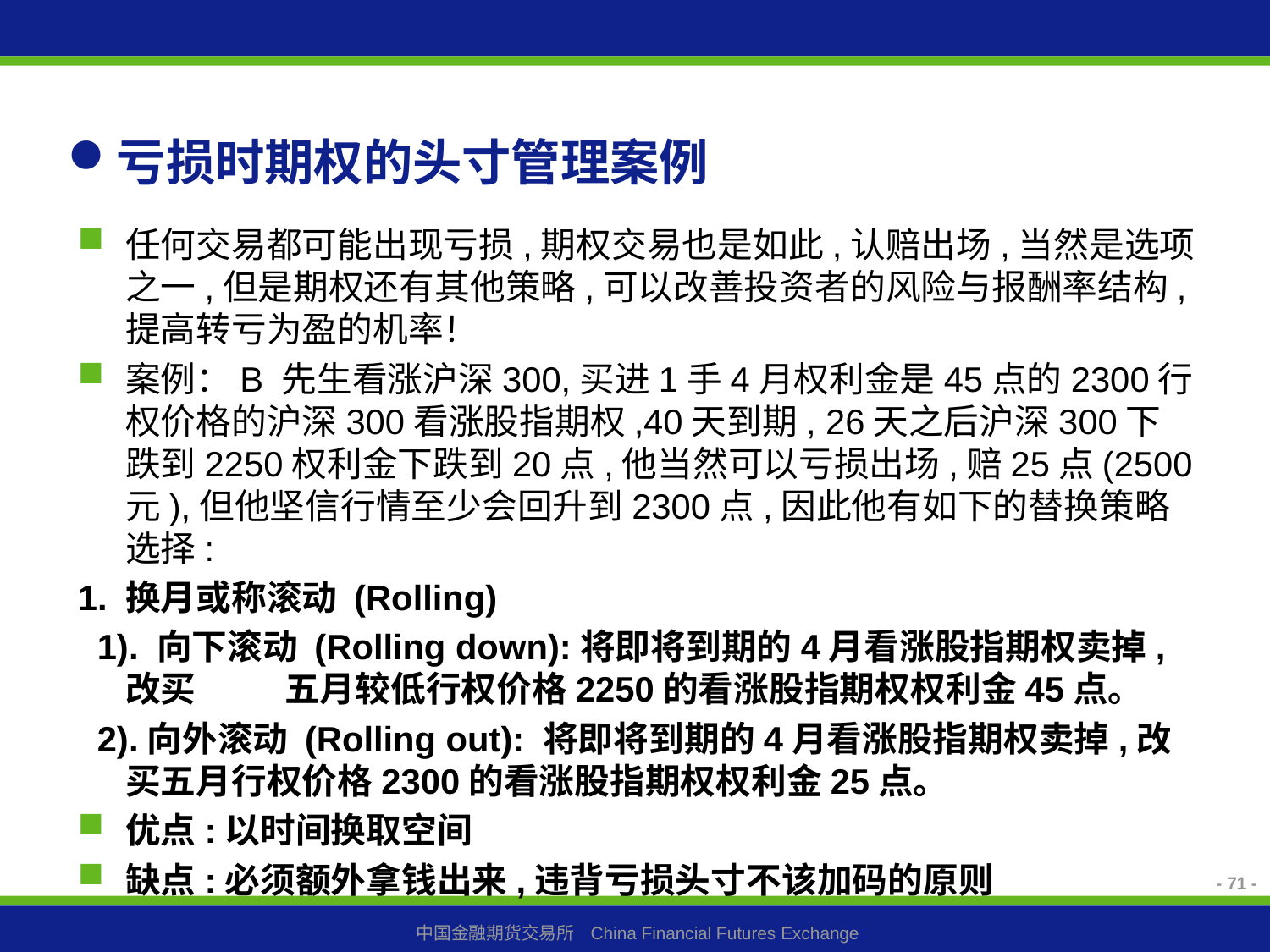

# 亏损时期权的头寸管理案例
任何交易都可能出现亏损,期权交易也是如此,认赔出场,当然是选项之一,但是期权还有其他策略,可以改善投资者的风险与报酬率结构,提高转亏为盈的机率！
案例：B 先生看涨沪深300,买进1手4月权利金是45点的2300行权价格的沪深300看涨股指期权,40天到期, 26天之后沪深300下跌到2250权利金下跌到20点,他当然可以亏损出场,赔25点(2500元),但他坚信行情至少会回升到2300点,因此他有如下的替换策略选择:
1. 换月或称滚动 (Rolling)
  1). 向下滚动 (Rolling down):将即将到期的4月看涨股指期权卖掉,改买           五月较低行权价格2250的看涨股指期权权利金45点。
  2).向外滚动 (Rolling out): 将即将到期的4月看涨股指期权卖掉,改买五月行权价格2300的看涨股指期权权利金25点。
优点:以时间换取空间
缺点:必须额外拿钱出来,违背亏损头寸不该加码的原则
- 71 -